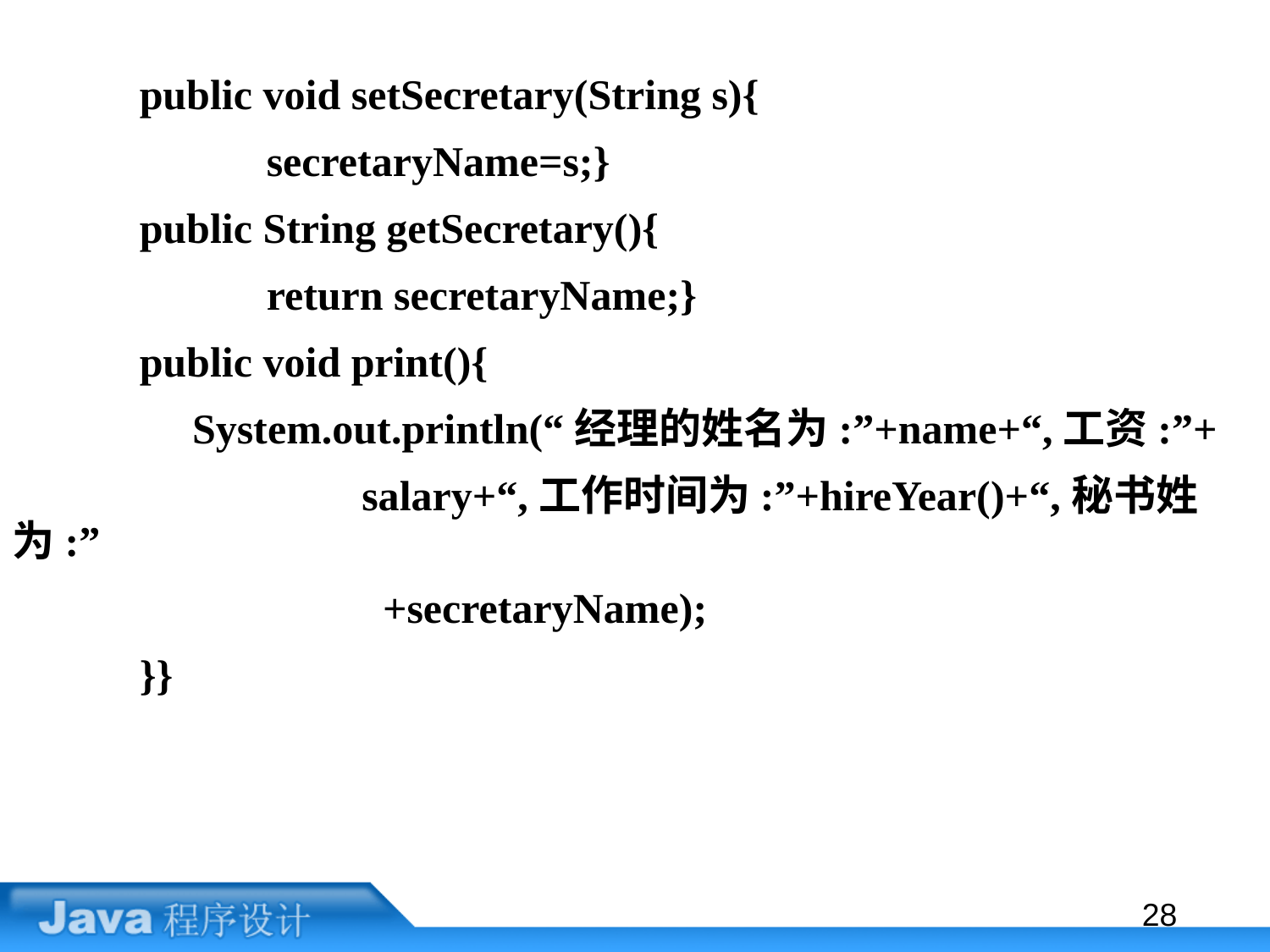

public void setSecretary(String s){
		secretaryName=s;}
	public String getSecretary(){
		return secretaryName;}
	public void print(){
	     System.out.println(“经理的姓名为:”+name+“,工资:”+
                                 salary+“,工作时间为:”+hireYear()+“,秘书姓为:”
                                   +secretaryName);
	}}